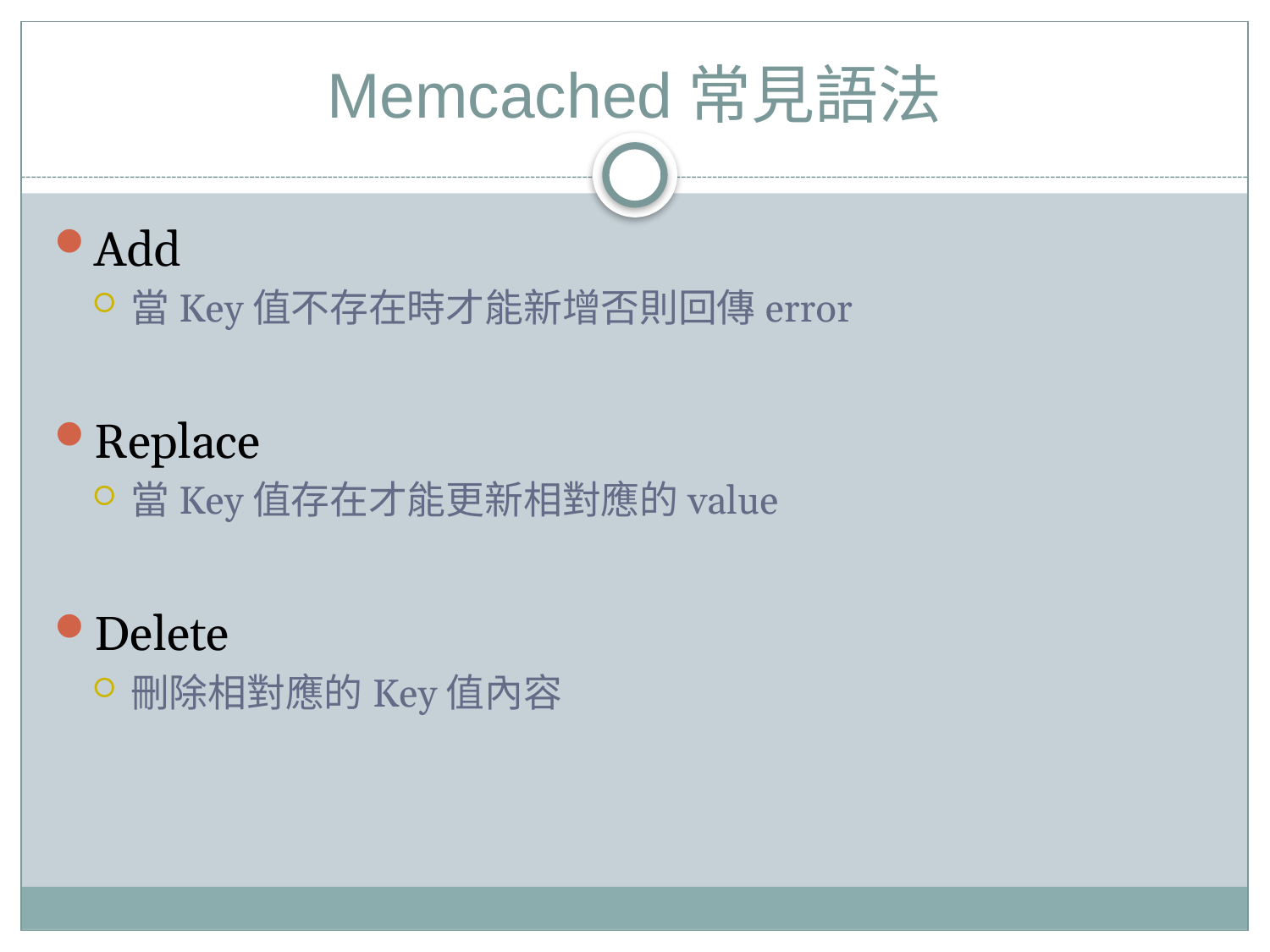

# Memcached常見語法
Add
當Key值不存在時才能新增否則回傳error

Replace
當Key值存在才能更新相對應的value

Delete
刪除相對應的Key值內容